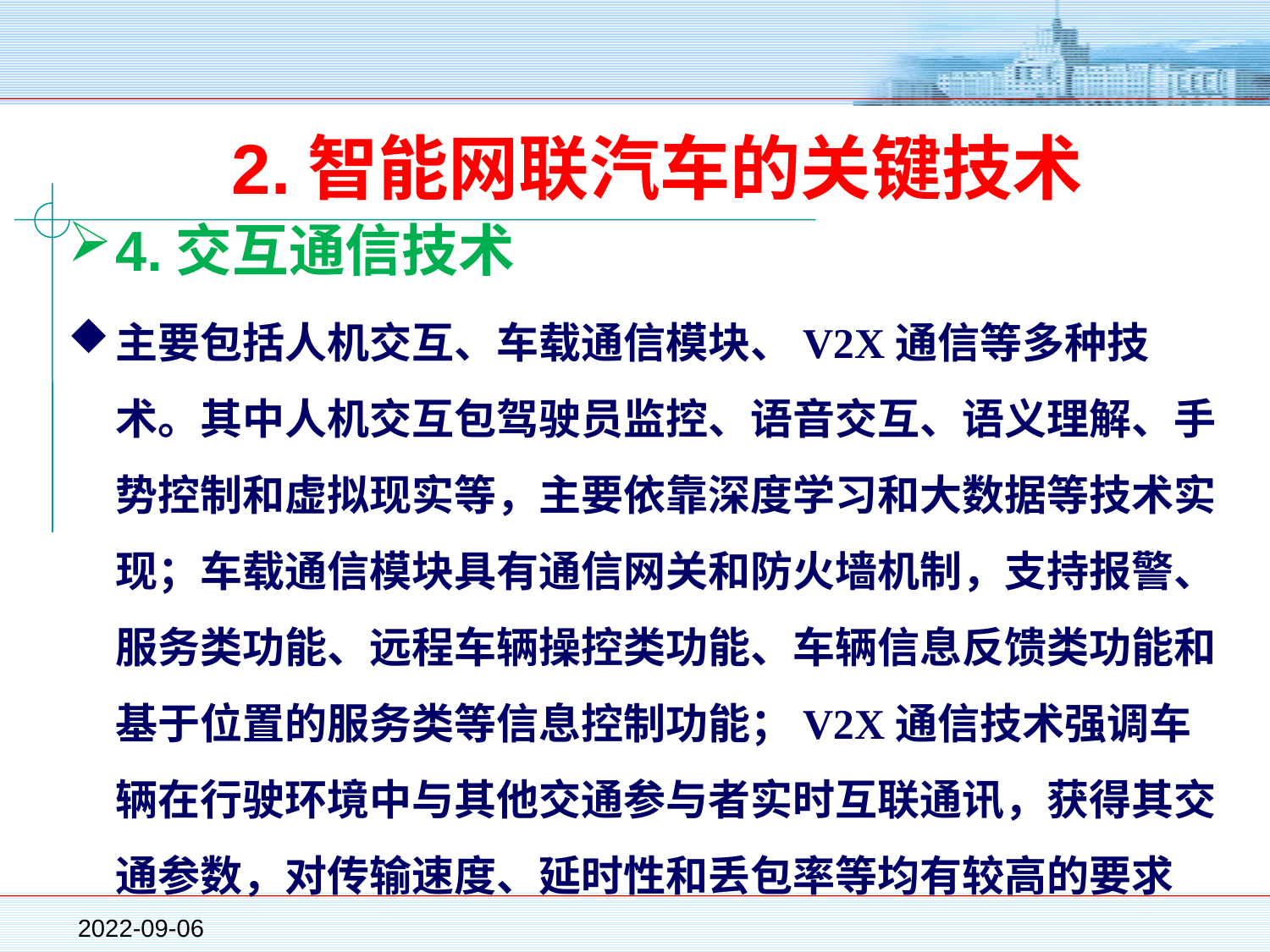

# 2.智能网联汽车的关键技术
4.交互通信技术
主要包括人机交互、车载通信模块、V2X通信等多种技术。其中人机交互包驾驶员监控、语音交互、语义理解、手势控制和虚拟现实等，主要依靠深度学习和大数据等技术实现；车载通信模块具有通信网关和防火墙机制，支持报警、服务类功能、远程车辆操控类功能、车辆信息反馈类功能和基于位置的服务类等信息控制功能；V2X通信技术强调车辆在行驶环境中与其他交通参与者实时互联通讯，获得其交通参数，对传输速度、延时性和丢包率等均有较高的要求
2022-09-06